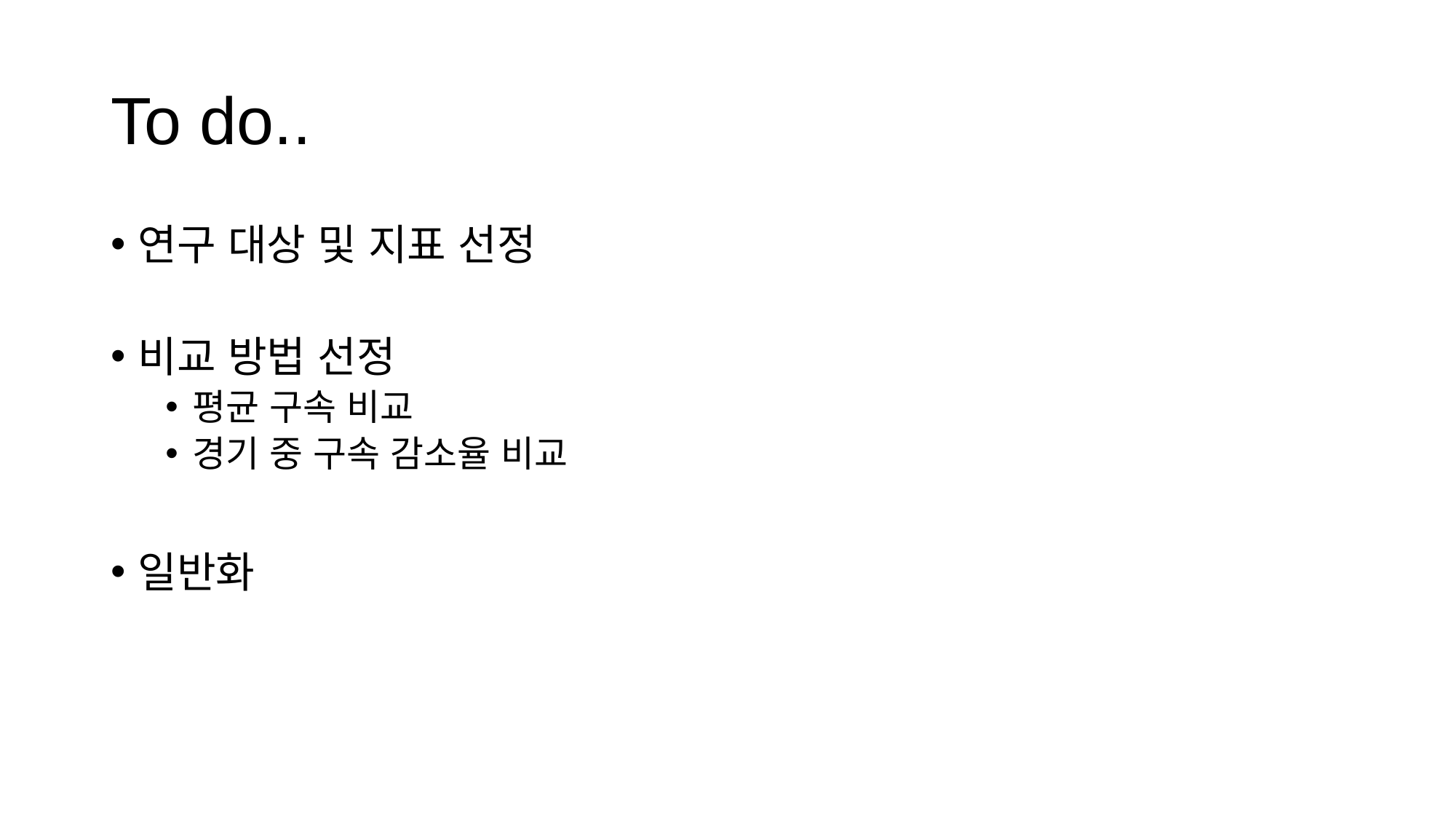

# To do..
연구 대상 및 지표 선정
비교 방법 선정
평균 구속 비교
경기 중 구속 감소율 비교

일반화